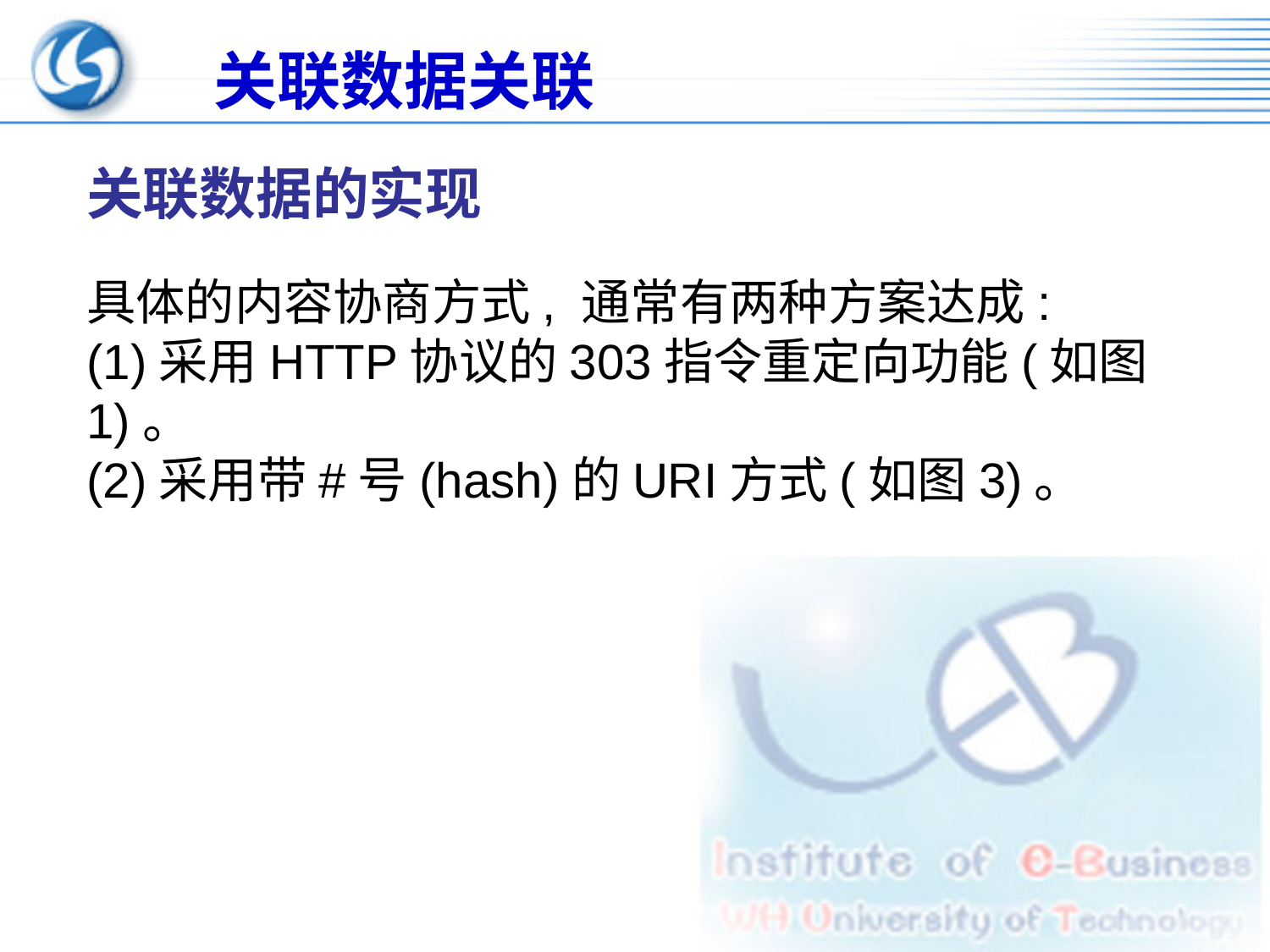

# 关联数据关联
关联数据的实现
具体的内容协商方式, 通常有两种方案达成:
(1)采用HTTP协议的303指令重定向功能(如图1)。
(2)采用带#号(hash)的URI方式(如图3)。